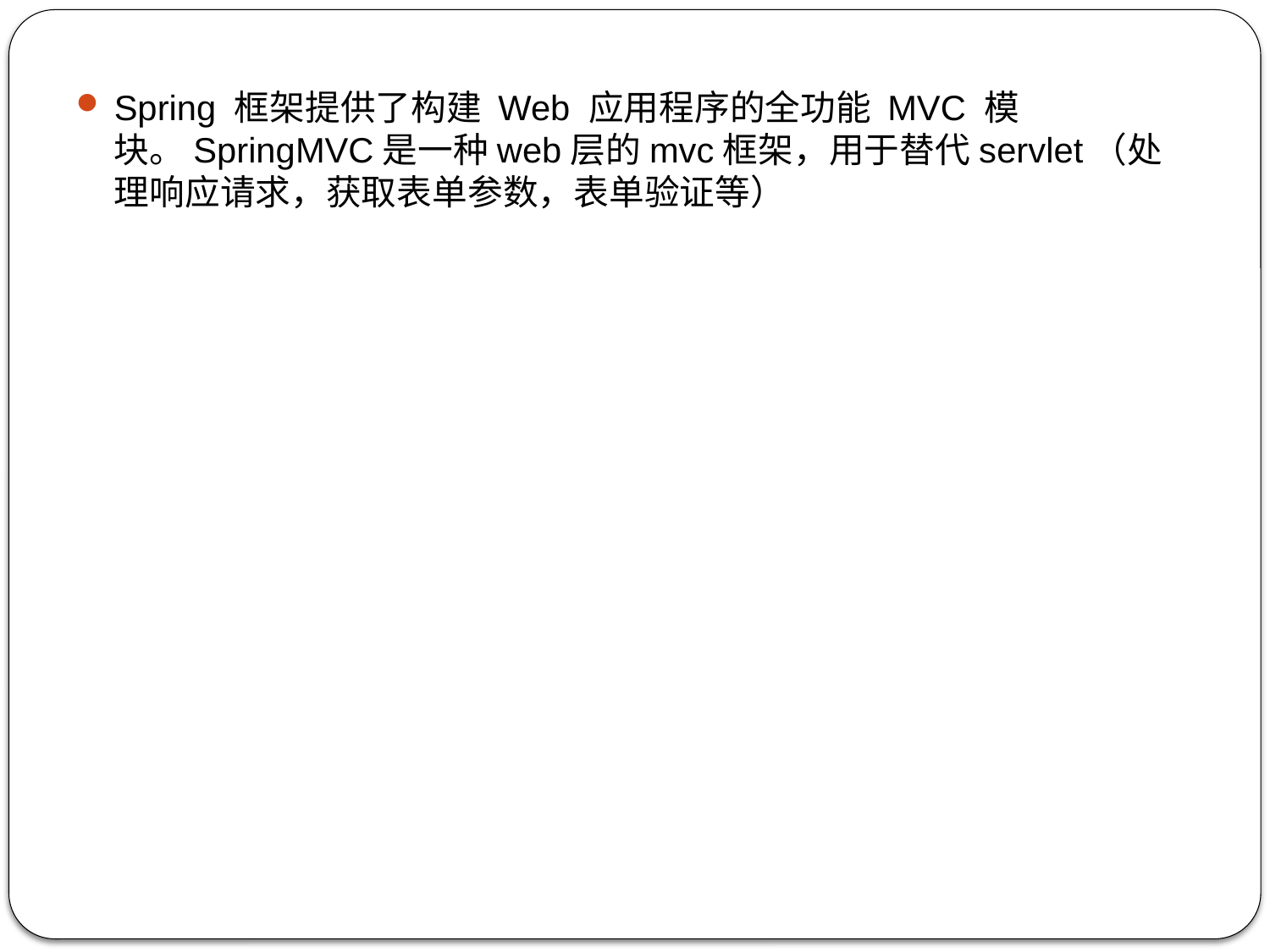

Spring 框架提供了构建 Web 应用程序的全功能 MVC 模块。SpringMVC是一种web层的mvc框架，用于替代servlet（处理响应请求，获取表单参数，表单验证等）